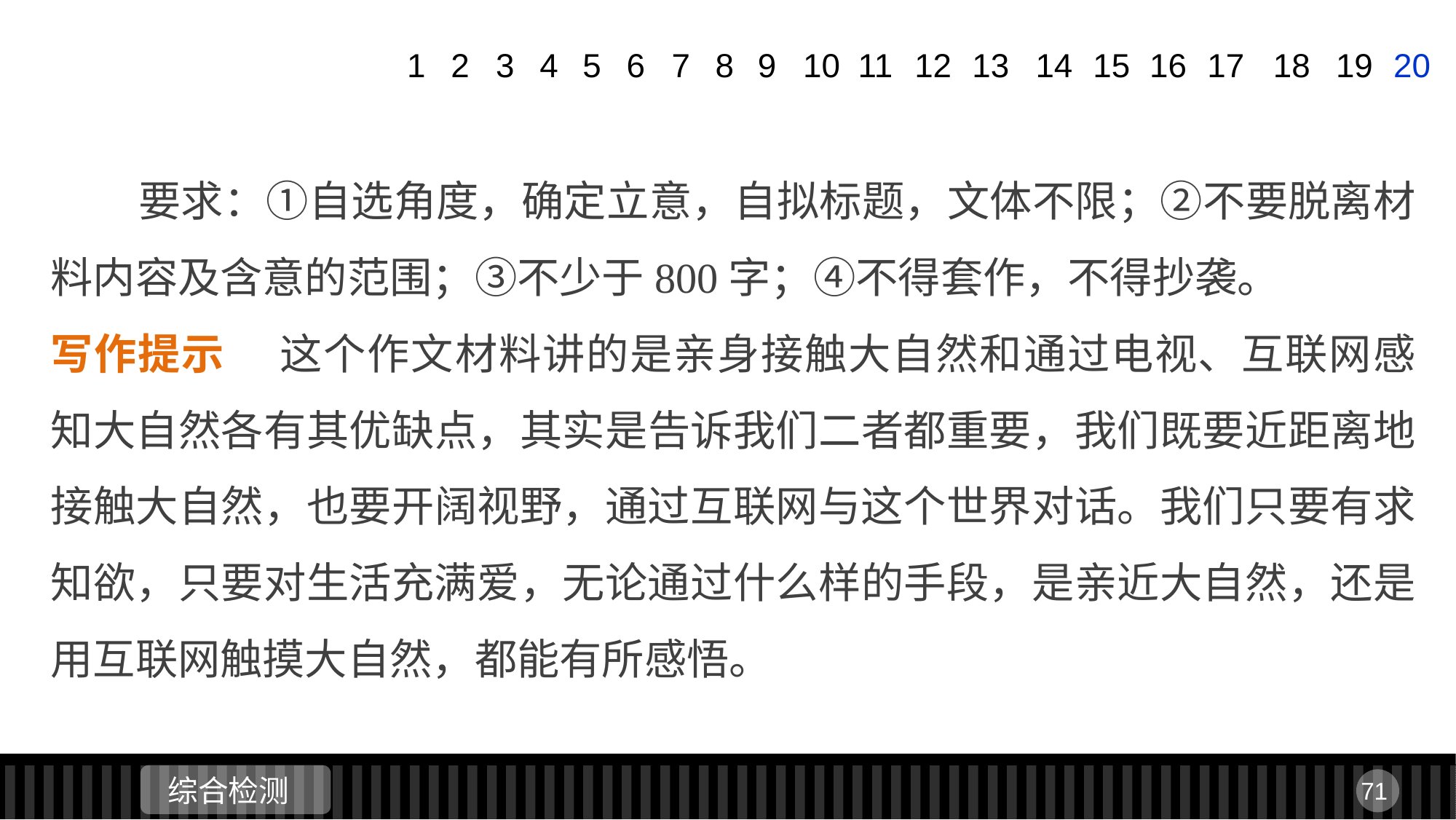

1
2
3
4
5
6
7
8
9
11
12
13
14
15
16
17
18
19
20
10
        要求：①自选角度，确定立意，自拟标题，文体不限；②不要脱离材料内容及含意的范围；③不少于800字；④不得套作，不得抄袭。
写作提示 　这个作文材料讲的是亲身接触大自然和通过电视、互联网感知大自然各有其优缺点，其实是告诉我们二者都重要，我们既要近距离地接触大自然，也要开阔视野，通过互联网与这个世界对话。我们只要有求知欲，只要对生活充满爱，无论通过什么样的手段，是亲近大自然，还是用互联网触摸大自然，都能有所感悟。